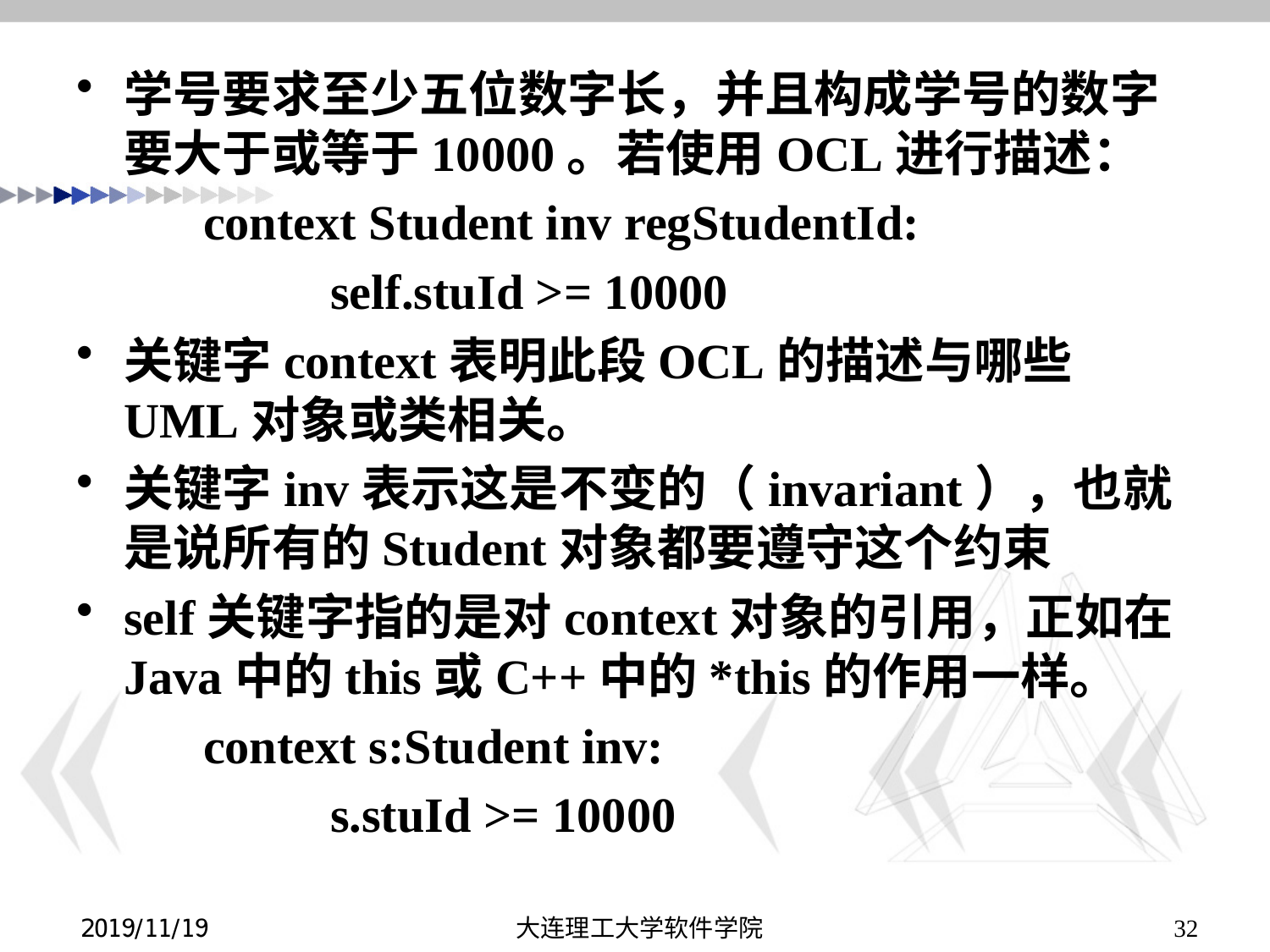

# 学号要求至少五位数字长，并且构成学号的数字要大于或等于10000。若使用OCL进行描述：
	context Student inv regStudentId:
		self.stuId >= 10000
关键字context表明此段OCL的描述与哪些UML对象或类相关。
关键字inv表示这是不变的（invariant），也就是说所有的Student对象都要遵守这个约束
self关键字指的是对context对象的引用，正如在Java中的this或C++中的*this的作用一样。
	context s:Student inv:
		s.stuId >= 10000

2019/11/19
大连理工大学软件学院
32